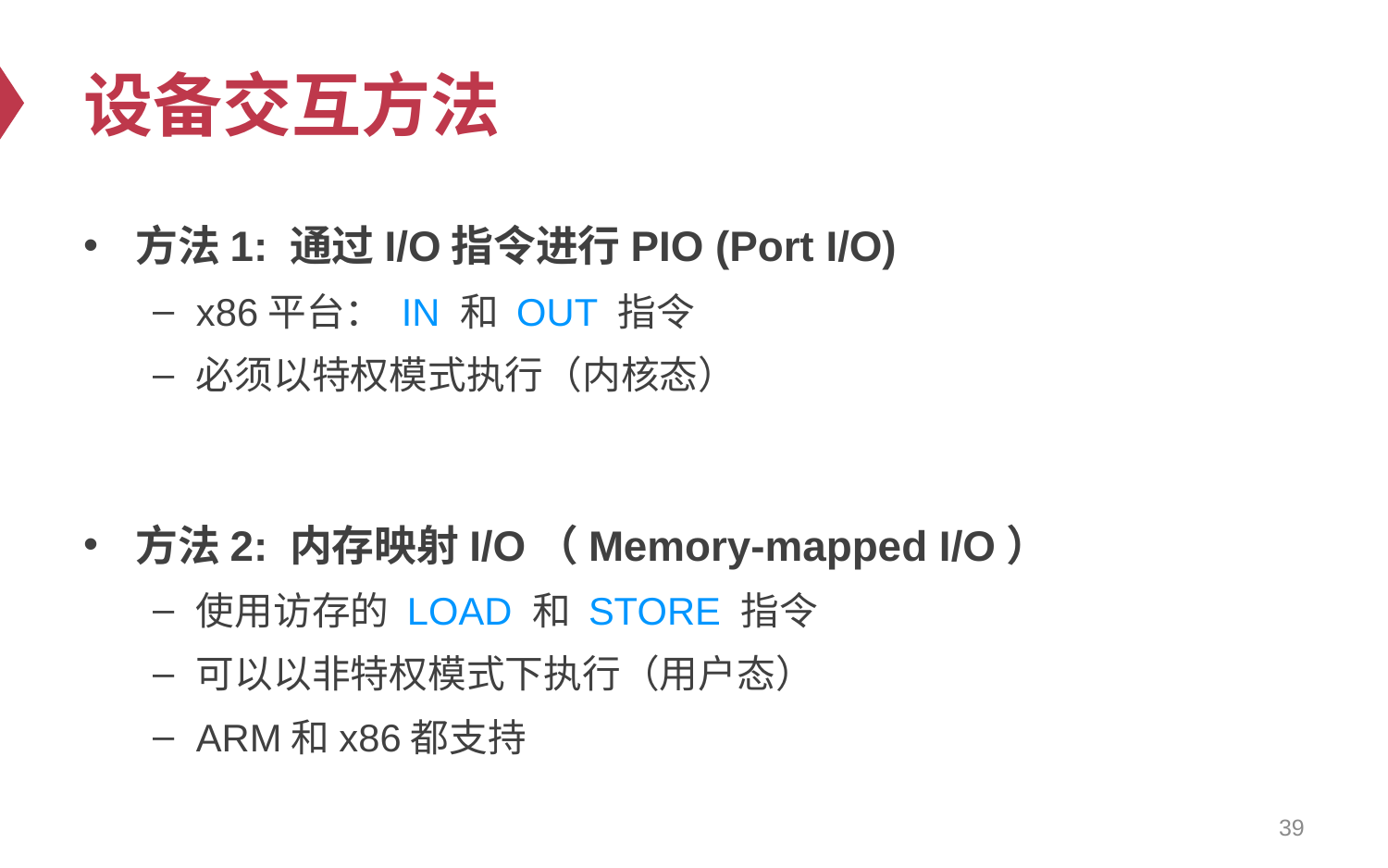

# 设备交互方法
方法1: 通过I/O指令进行PIO (Port I/O)
x86平台： IN 和 OUT 指令
必须以特权模式执行（内核态）

方法2: 内存映射I/O（Memory-mapped I/O）
使用访存的 LOAD 和 STORE 指令
可以以非特权模式下执行（用户态）
ARM和x86都支持
39